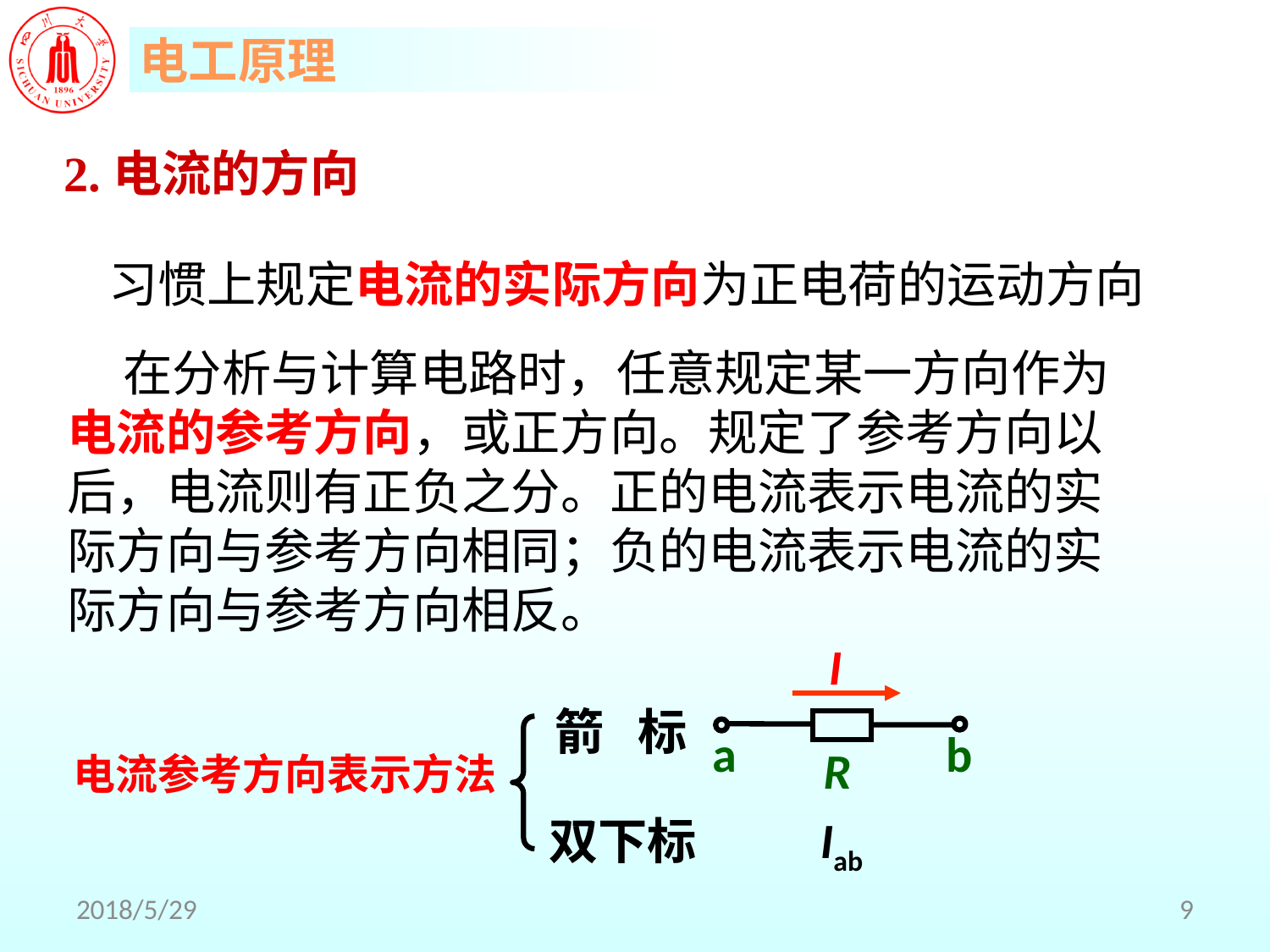

2.电流的方向
习惯上规定电流的实际方向为正电荷的运动方向
    在分析与计算电路时，任意规定某一方向作为电流的参考方向，或正方向。规定了参考方向以后，电流则有正负之分。正的电流表示电流的实际方向与参考方向相同；负的电流表示电流的实际方向与参考方向相反。
I

a
b

R
箭   标
电流参考方向表示方法
Iab
 双下标

2018/5/29
9